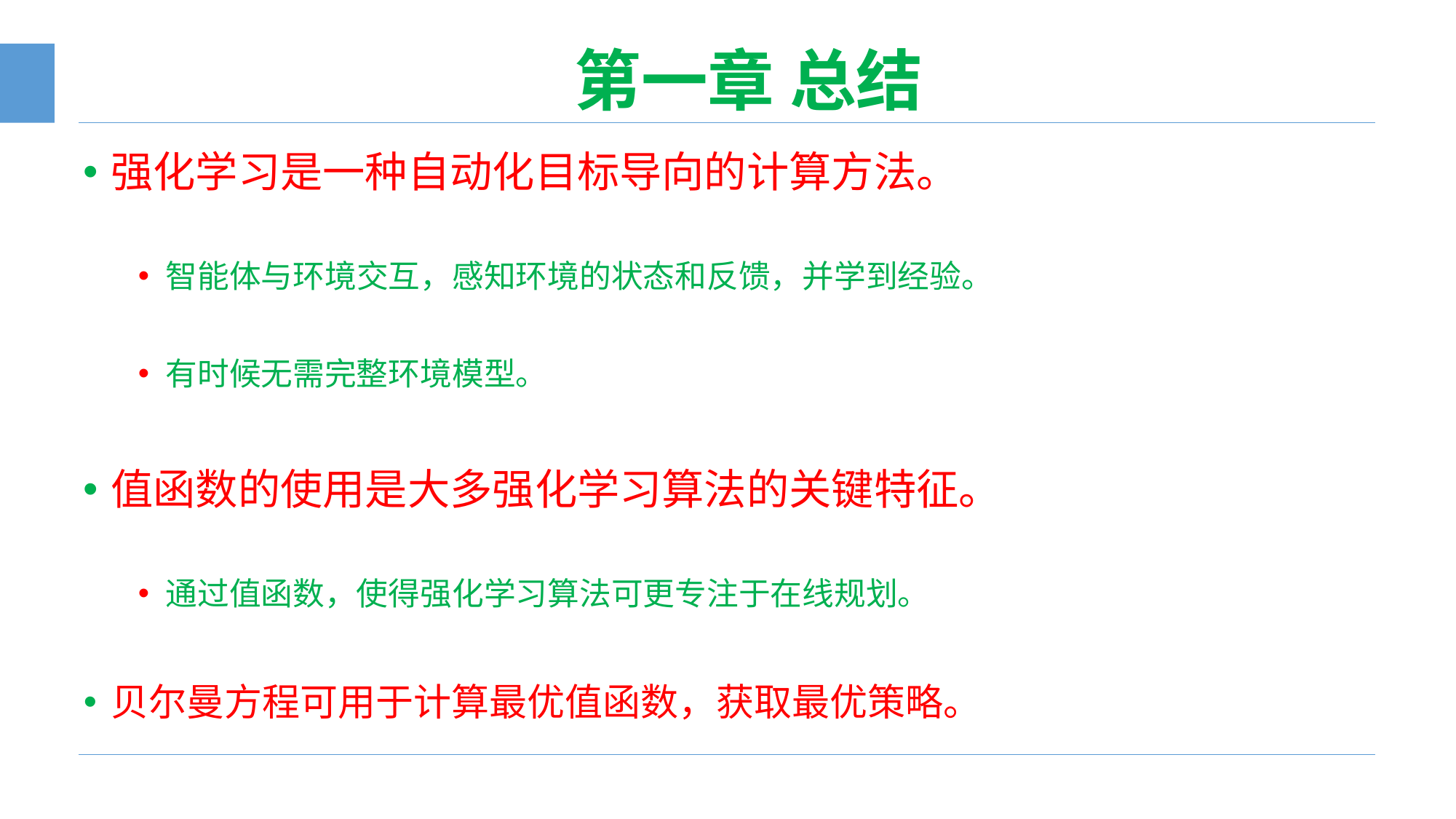

# 第一章 总结
强化学习是一种自动化目标导向的计算方法。

智能体与环境交互，感知环境的状态和反馈，并学到经验。

有时候无需完整环境模型。

值函数的使用是大多强化学习算法的关键特征。

通过值函数，使得强化学习算法可更专注于在线规划。

贝尔曼方程可用于计算最优值函数，获取最优策略。